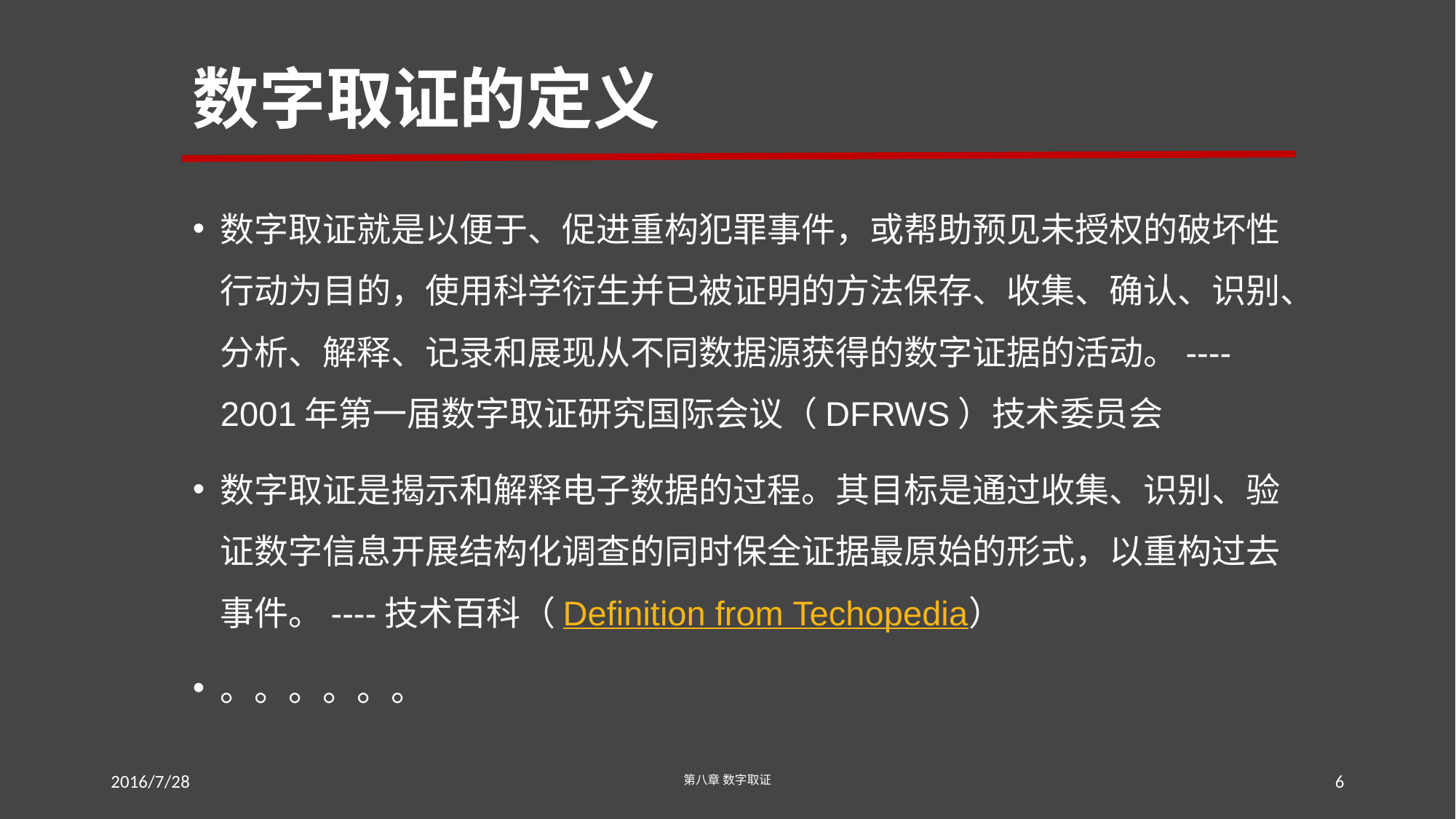

# 数字取证的定义
数字取证就是以便于、促进重构犯罪事件，或帮助预见未授权的破坏性行动为目的，使用科学衍生并已被证明的方法保存、收集、确认、识别、分析、解释、记录和展现从不同数据源获得的数字证据的活动。---- 2001年第一届数字取证研究国际会议（DFRWS）技术委员会
数字取证是揭示和解释电子数据的过程。其目标是通过收集、识别、验证数字信息开展结构化调查的同时保全证据最原始的形式，以重构过去事件。----技术百科（Definition from Techopedia）
。。。。。。

2016/7/28
第八章 数字取证
6